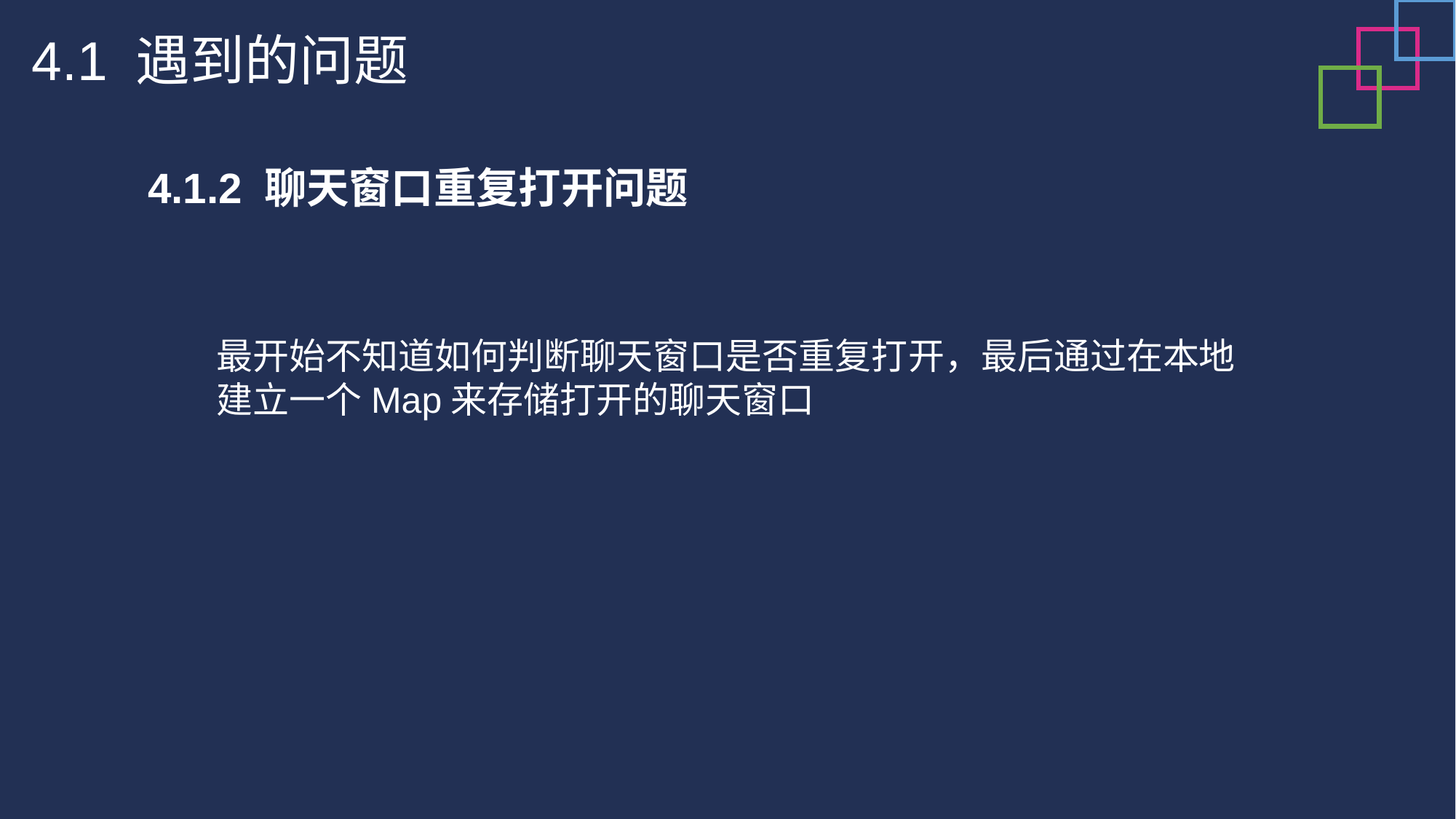

4.1 遇到的问题

4.1.2 聊天窗口重复打开问题

最开始不知道如何判断聊天窗口是否重复打开，最后通过在本地建立一个Map来存储打开的聊天窗口